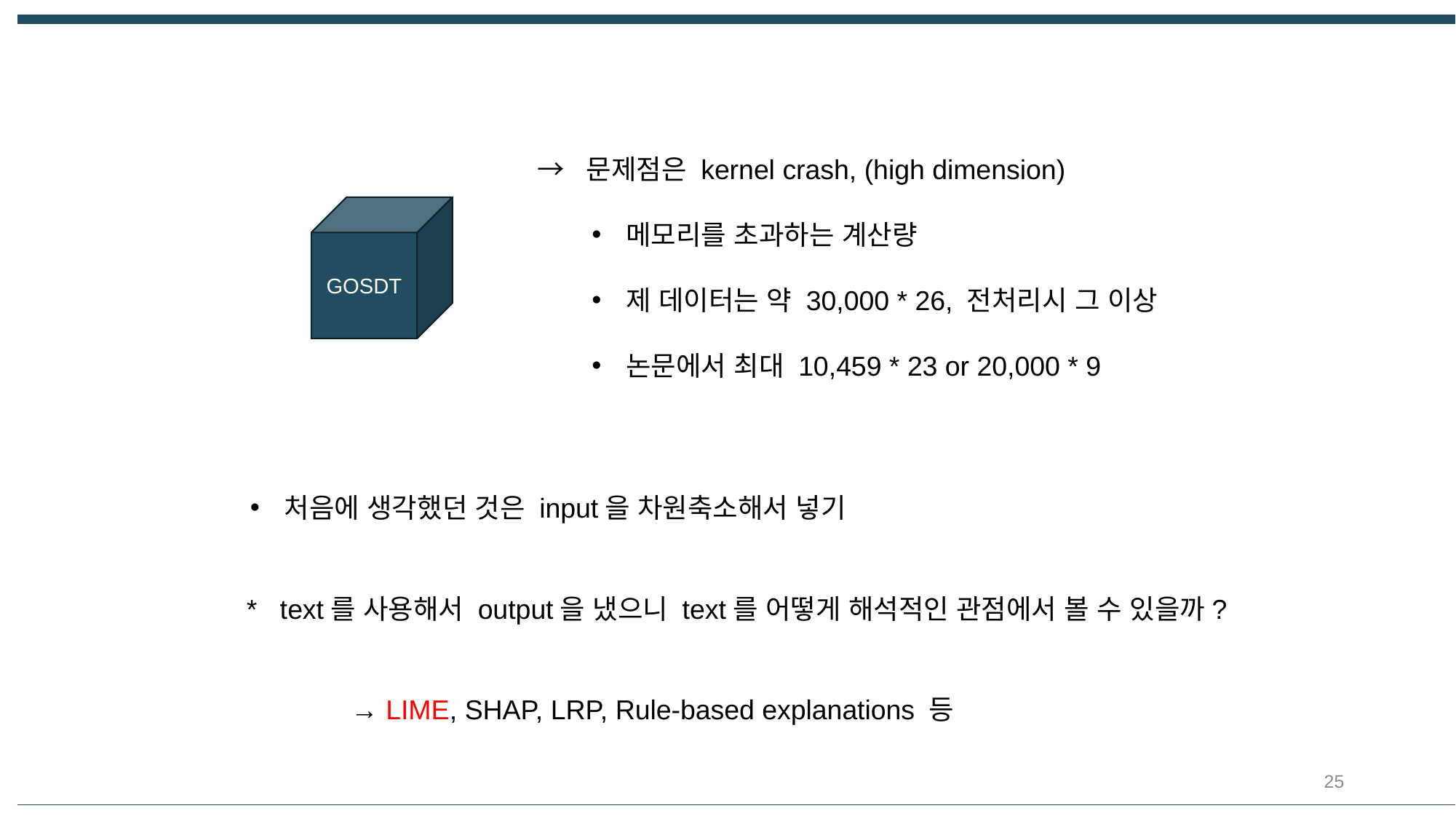

→  문제점은 kernel crash, (high dimension)

메모리를 초과하는 계산량

제 데이터는 약 30,000 * 26, 전처리시 그 이상

논문에서 최대 10,459 * 23 or 20,000 * 9
GOSDT
처음에 생각했던 것은 input을 차원축소해서 넣기
*   text를 사용해서 output을 냈으니 text를 어떻게 해석적인 관점에서 볼 수 있을까?
→ LIME, SHAP, LRP, Rule-based explanations 등
25